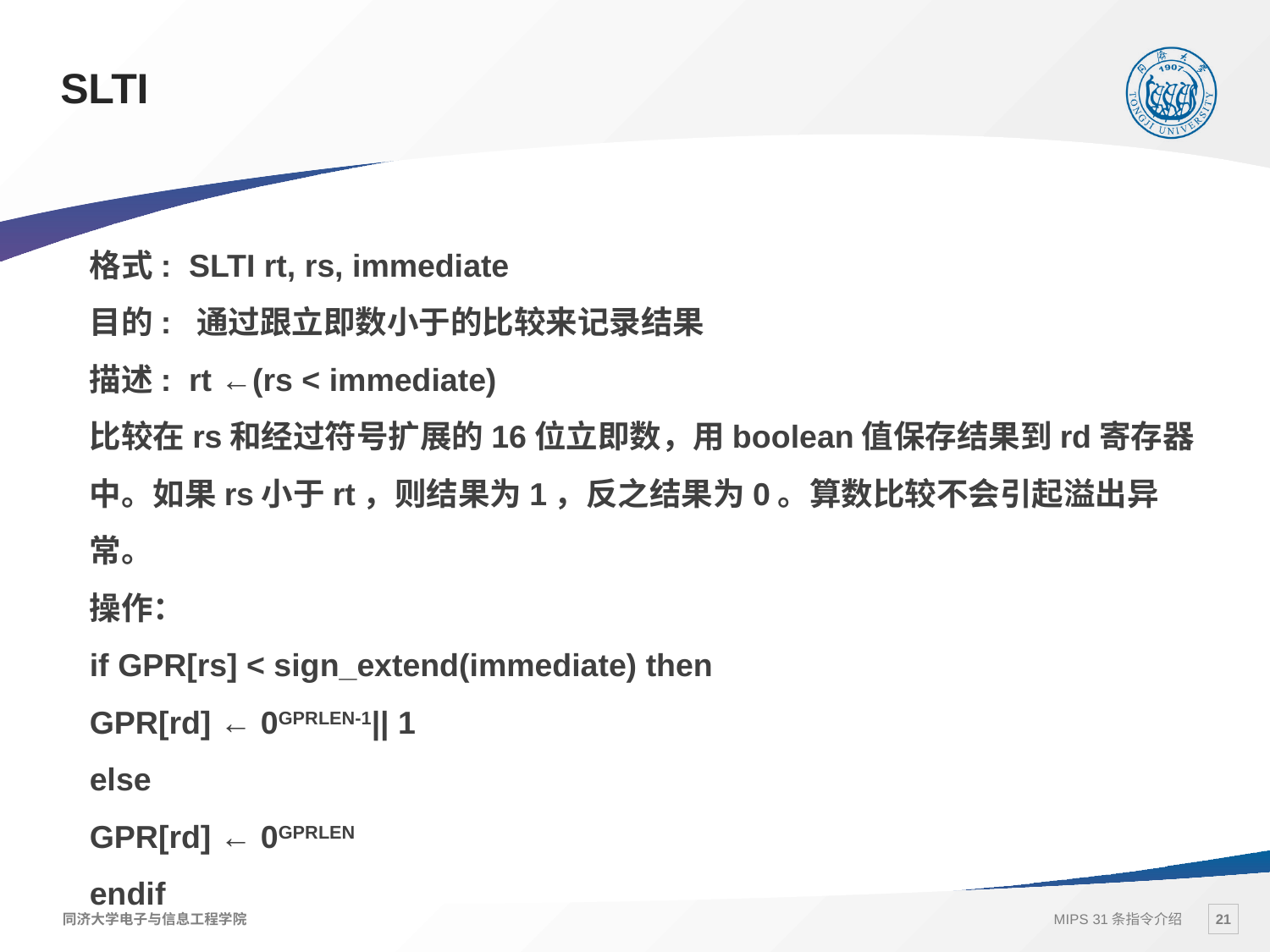

# SLTI
格式:  SLTI rt, rs, immediate
目的:  通过跟立即数小于的比较来记录结果
描述:  rt ←(rs < immediate)
比较在rs和经过符号扩展的16位立即数，用boolean值保存结果到rd寄存器中。如果rs小于rt，则结果为1，反之结果为0。算数比较不会引起溢出异常。
操作：
if GPR[rs] < sign_extend(immediate) then
GPR[rd] ← 0GPRLEN-1|| 1
else
GPR[rd] ← 0GPRLEN
endif